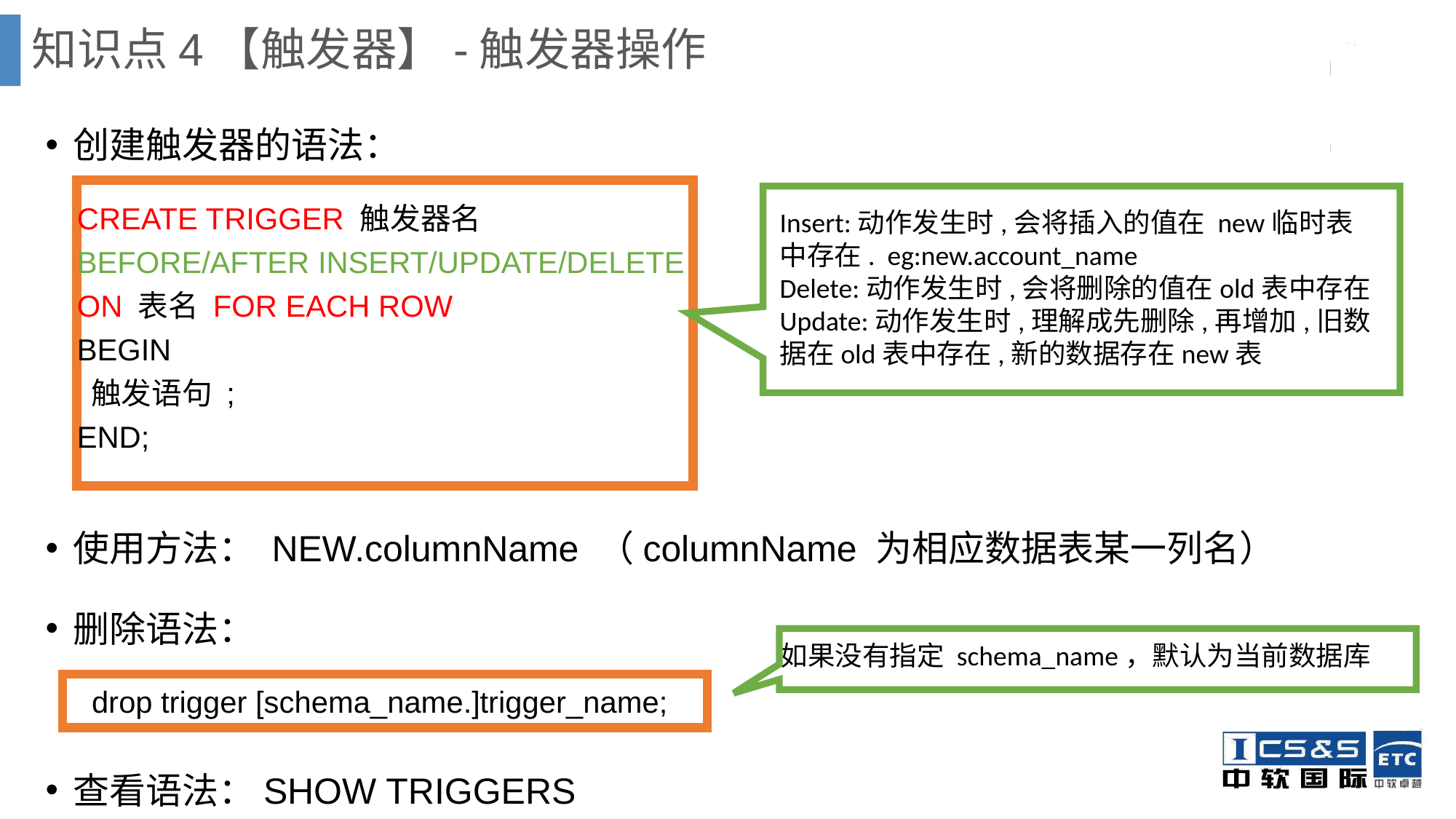

知识点4【触发器】-触发器操作
创建触发器的语法：

使用方法： NEW.columnName （columnName 为相应数据表某一列名）
删除语法：

查看语法：SHOW TRIGGERS

CREATE TRIGGER 触发器名
BEFORE/AFTER INSERT/UPDATE/DELETE
ON 表名 FOR EACH ROW
BEGIN
 触发语句 ;
END;
Insert:动作发生时,会将插入的值在 new临时表中存在.  eg:new.account_name
Delete:动作发生时,会将删除的值在old表中存在
Update:动作发生时,理解成先删除,再增加,旧数据在old表中存在,新的数据存在new表

如果没有指定 schema_name，默认为当前数据库

drop trigger [schema_name.]trigger_name;